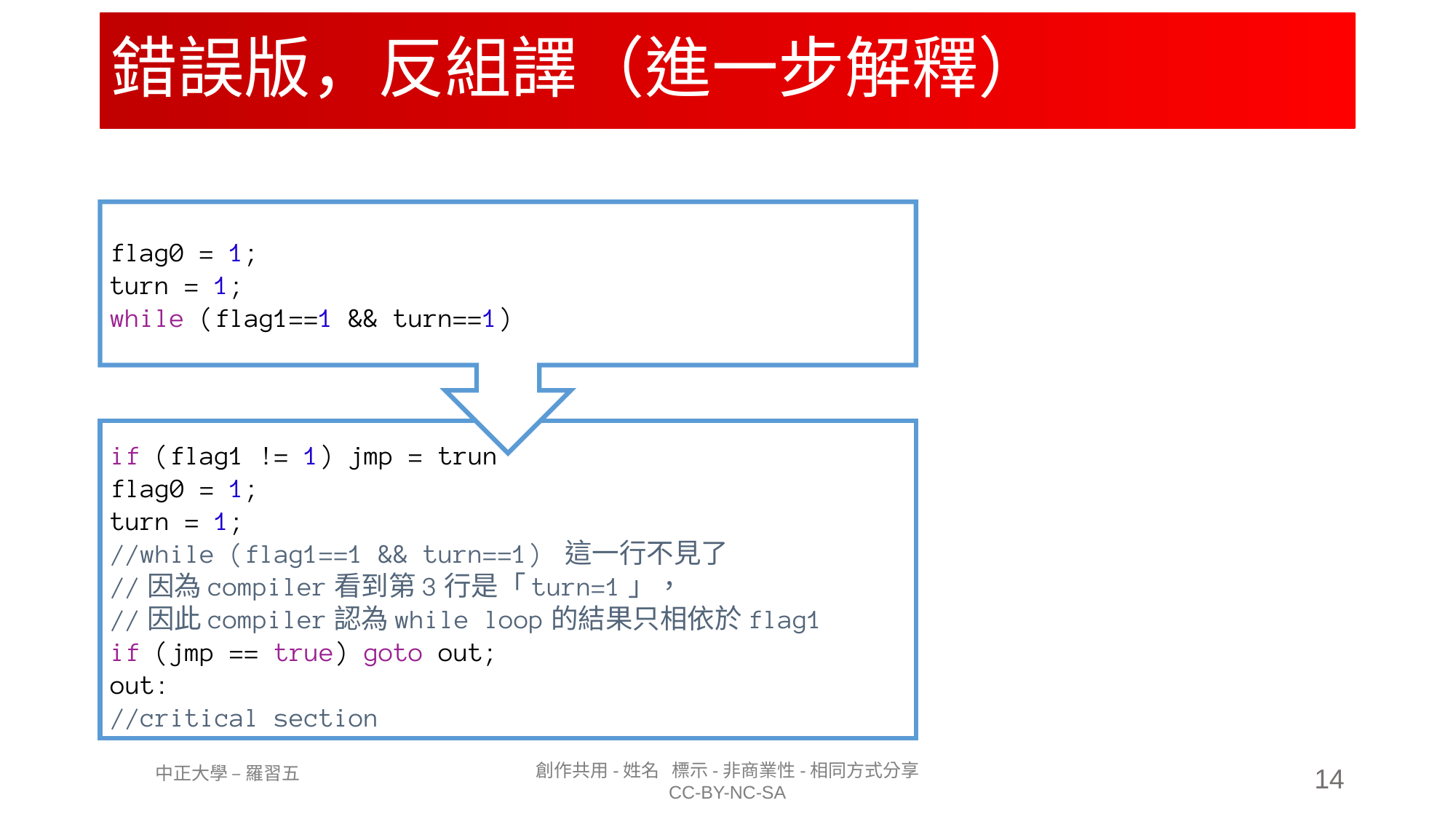

# 錯誤版，反組譯（進一步解釋）
flag0 = 1;
turn = 1;
while (flag1==1 && turn==1)
if (flag1 != 1) jmp = trun
flag0 = 1;
turn = 1;
//while (flag1==1 && turn==1) 這一行不見了
//因為compiler看到第3行是「turn=1」，
//因此compiler認為while loop的結果只相依於flag1
if (jmp == true) goto out;
out:
//critical section